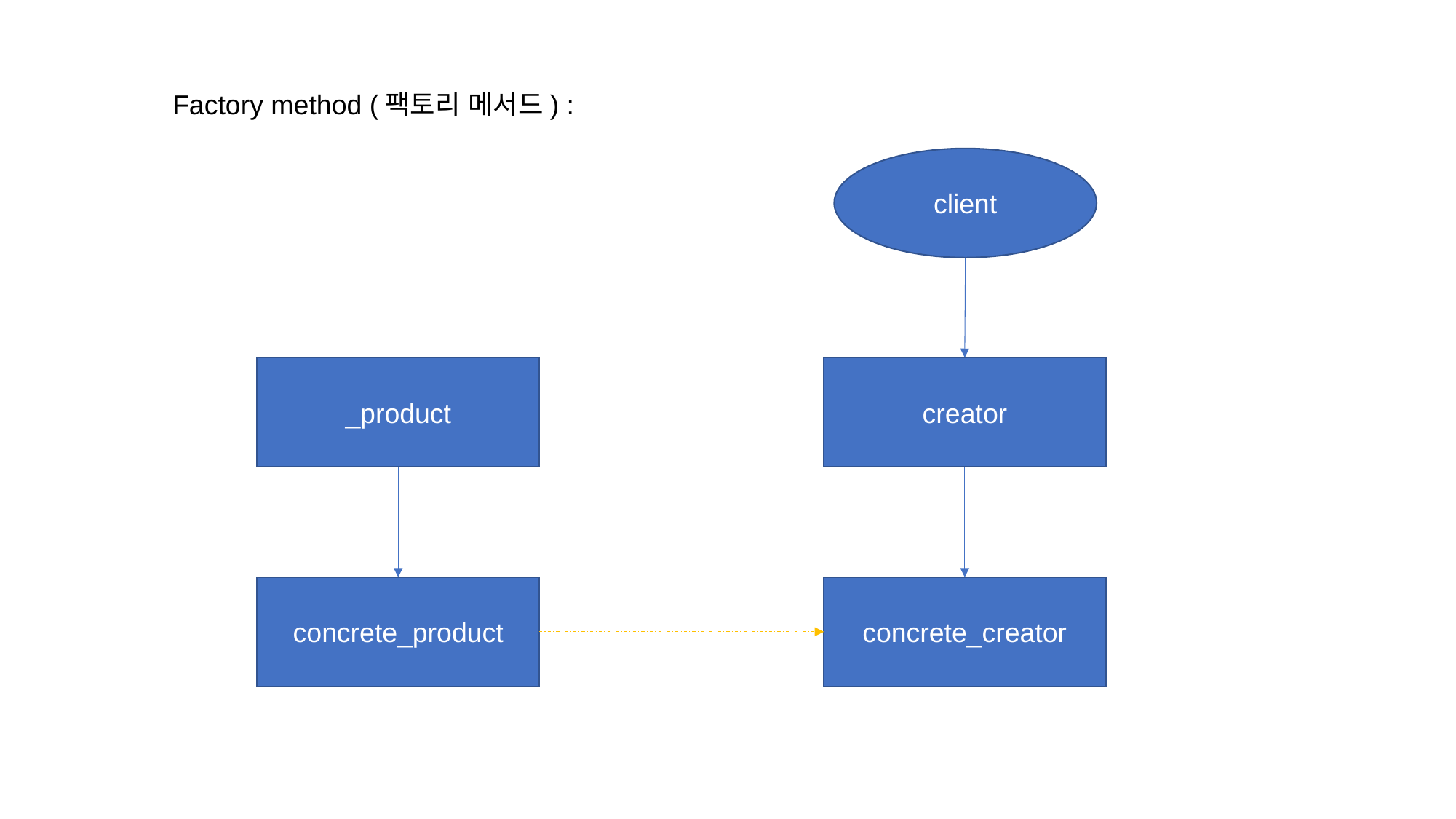

Factory method (팩토리 메서드) :
client
_product
creator
concrete_product
concrete_creator